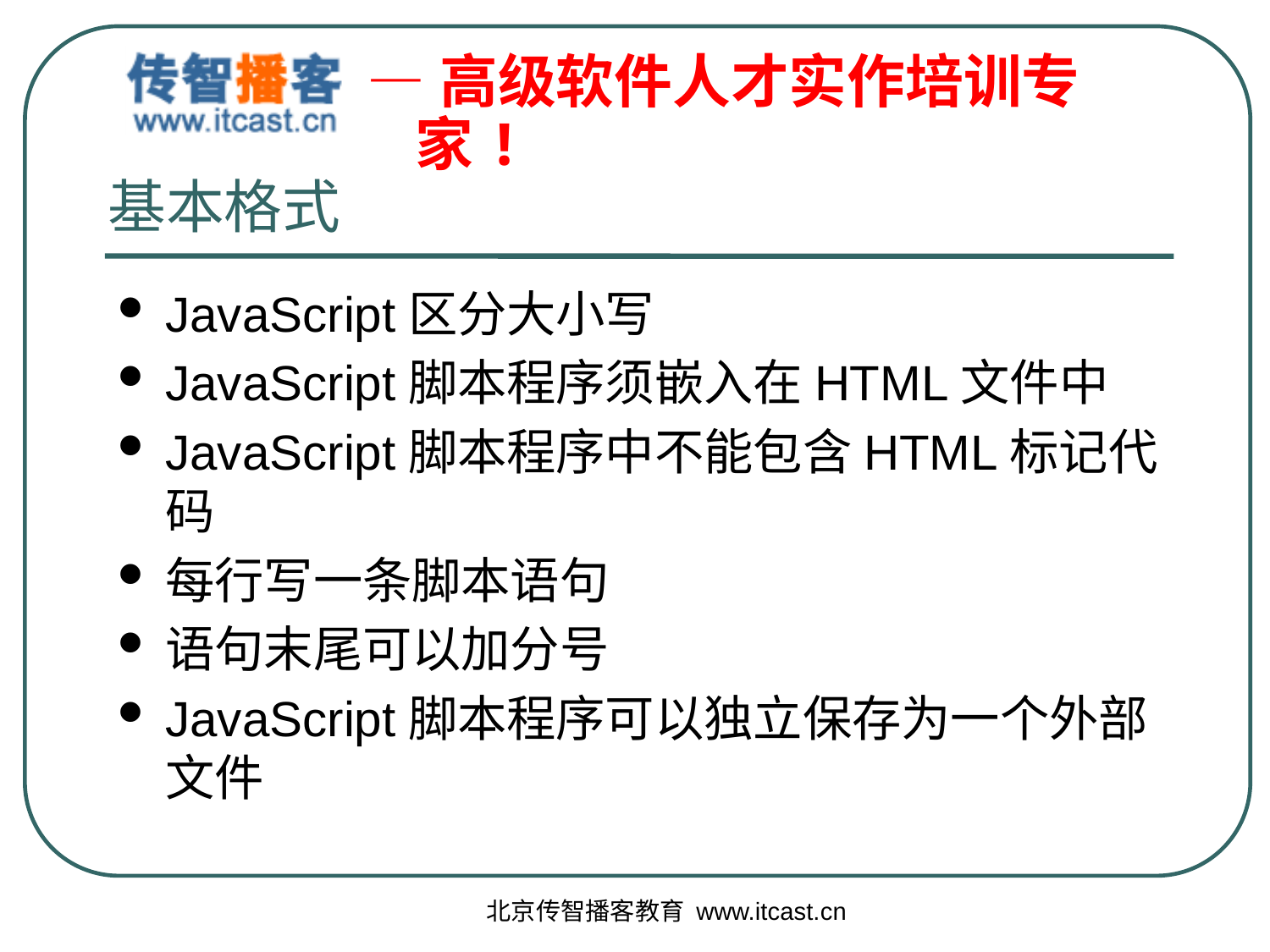

# 基本格式
JavaScript区分大小写
JavaScript脚本程序须嵌入在HTML文件中
JavaScript脚本程序中不能包含HTML标记代码
每行写一条脚本语句
语句末尾可以加分号
JavaScript脚本程序可以独立保存为一个外部文件
北京传智播客教育 www.itcast.cn